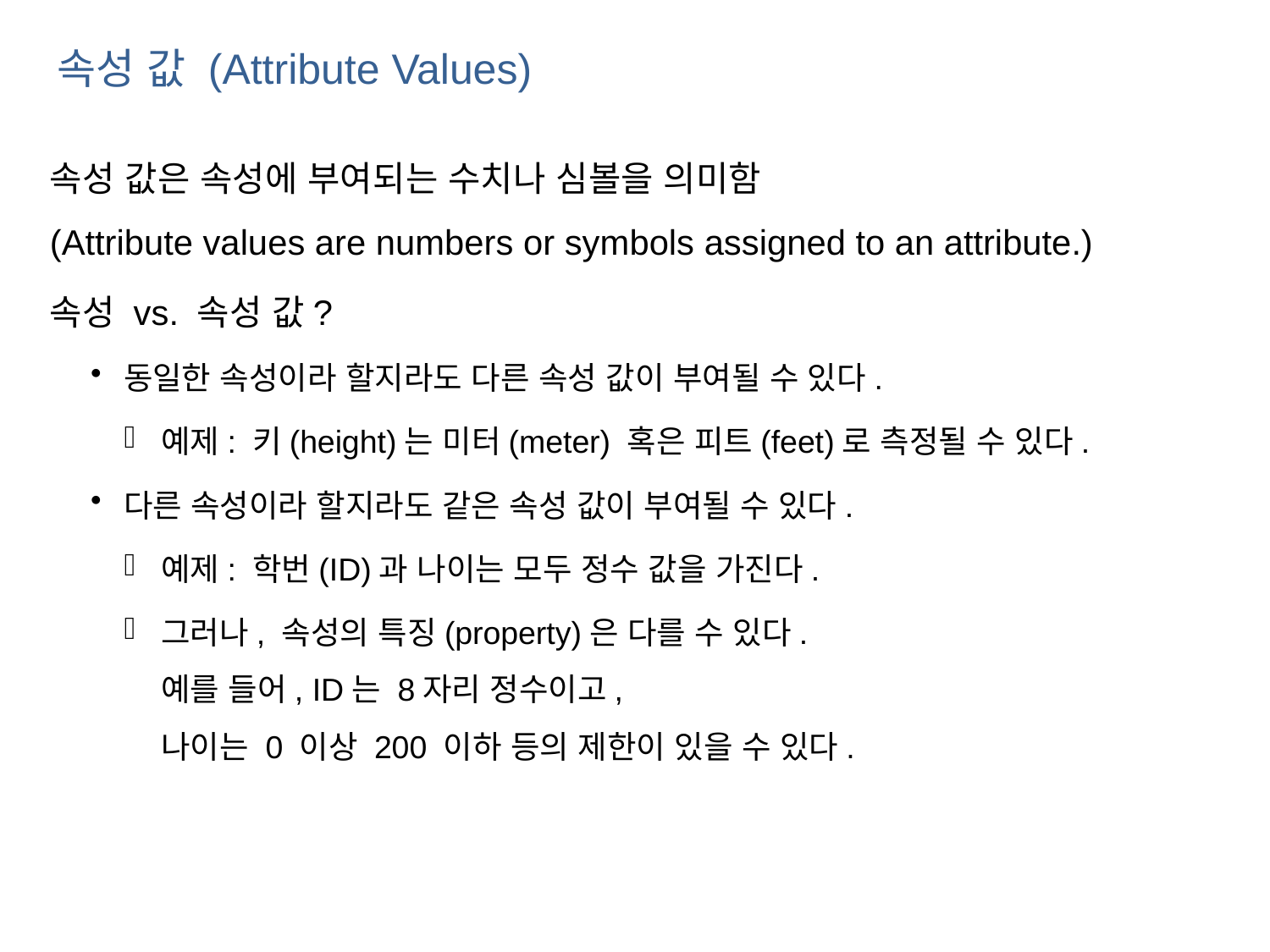

속성 값 (Attribute Values)
속성 값은 속성에 부여되는 수치나 심볼을 의미함
(Attribute values are numbers or symbols assigned to an attribute.)
속성 vs. 속성 값?
동일한 속성이라 할지라도 다른 속성 값이 부여될 수 있다.
예제: 키(height)는 미터(meter) 혹은 피트(feet)로 측정될 수 있다.
다른 속성이라 할지라도 같은 속성 값이 부여될 수 있다.
예제: 학번(ID)과 나이는 모두 정수 값을 가진다.
그러나, 속성의 특징(property)은 다를 수 있다.
예를 들어, ID는 8자리 정수이고,
나이는 0 이상 200 이하 등의 제한이 있을 수 있다.